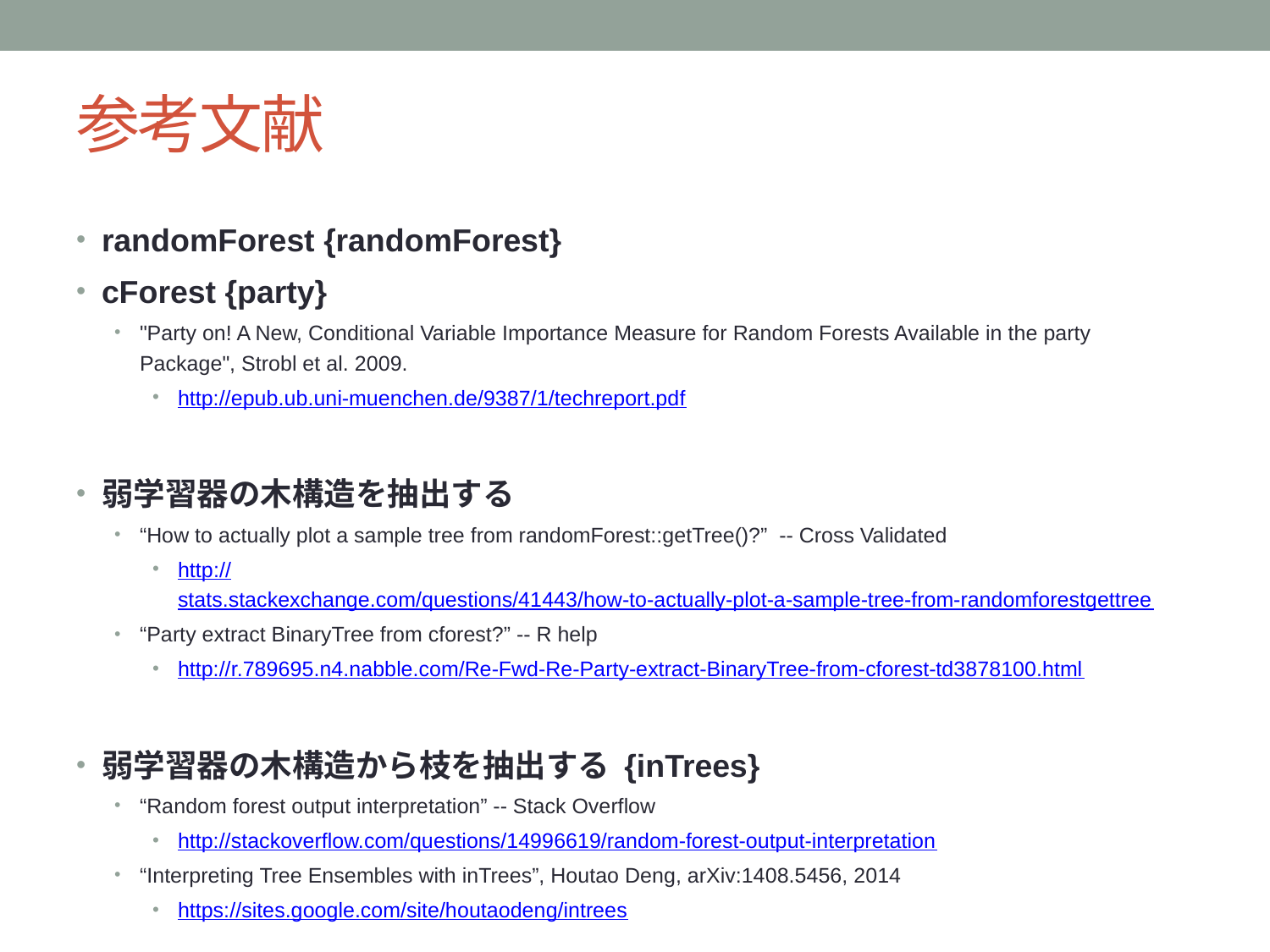

# 参考文献
randomForest {randomForest}
cForest {party}
"Party on! A New, Conditional Variable Importance Measure for Random Forests Available in the party Package", Strobl et al. 2009.
http://epub.ub.uni-muenchen.de/9387/1/techreport.pdf

弱学習器の木構造を抽出する
“How to actually plot a sample tree from randomForest::getTree()?”  -- Cross Validated
http://stats.stackexchange.com/questions/41443/how-to-actually-plot-a-sample-tree-from-randomforestgettree
“Party extract BinaryTree from cforest?” -- R help
http://r.789695.n4.nabble.com/Re-Fwd-Re-Party-extract-BinaryTree-from-cforest-td3878100.html

弱学習器の木構造から枝を抽出する {inTrees}
“Random forest output interpretation” -- Stack Overflow
http://stackoverflow.com/questions/14996619/random-forest-output-interpretation
“Interpreting Tree Ensembles with inTrees”, Houtao Deng, arXiv:1408.5456, 2014
https://sites.google.com/site/houtaodeng/intrees